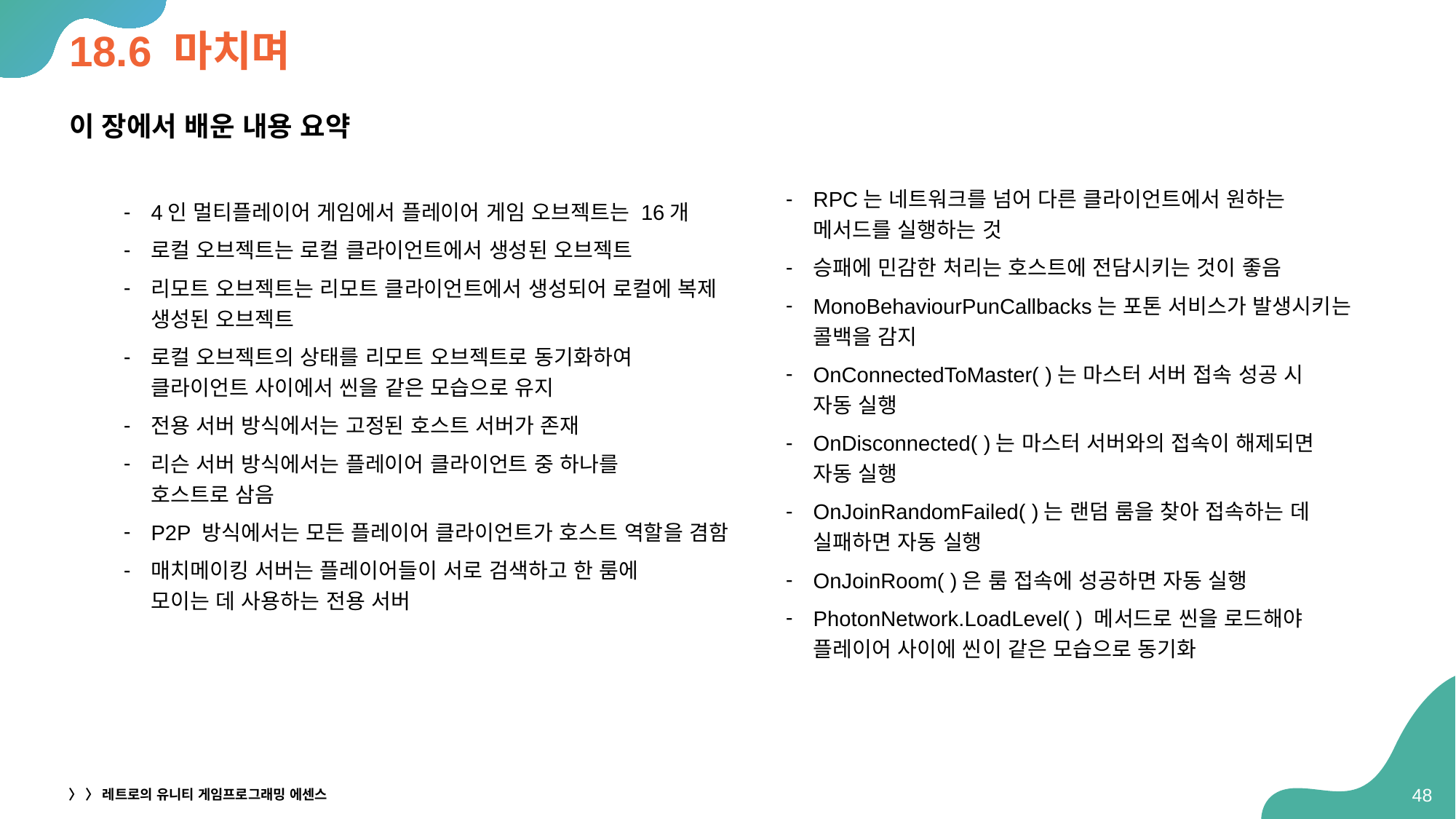

# 18.6 마치며
이 장에서 배운 내용 요약

4인 멀티플레이어 게임에서 플레이어 게임 오브젝트는 16개
로컬 오브젝트는 로컬 클라이언트에서 생성된 오브젝트
리모트 오브젝트는 리모트 클라이언트에서 생성되어 로컬에 복제 생성된 오브젝트
로컬 오브젝트의 상태를 리모트 오브젝트로 동기화하여
클라이언트 사이에서 씬을 같은 모습으로 유지
전용 서버 방식에서는 고정된 호스트 서버가 존재
리슨 서버 방식에서는 플레이어 클라이언트 중 하나를
호스트로 삼음
P2P 방식에서는 모든 플레이어 클라이언트가 호스트 역할을 겸함
매치메이킹 서버는 플레이어들이 서로 검색하고 한 룸에
모이는 데 사용하는 전용 서버

RPC는 네트워크를 넘어 다른 클라이언트에서 원하는
메서드를 실행하는 것
승패에 민감한 처리는 호스트에 전담시키는 것이 좋음
MonoBehaviourPunCallbacks는 포톤 서비스가 발생시키는 콜백을 감지
OnConnectedToMaster( )는 마스터 서버 접속 성공 시
자동 실행
OnDisconnected( )는 마스터 서버와의 접속이 해제되면
자동 실행
OnJoinRandomFailed( )는 랜덤 룸을 찾아 접속하는 데
실패하면 자동 실행
OnJoinRoom( )은 룸 접속에 성공하면 자동 실행
PhotonNetwork.LoadLevel( ) 메서드로 씬을 로드해야
플레이어 사이에 씬이 같은 모습으로 동기화
48